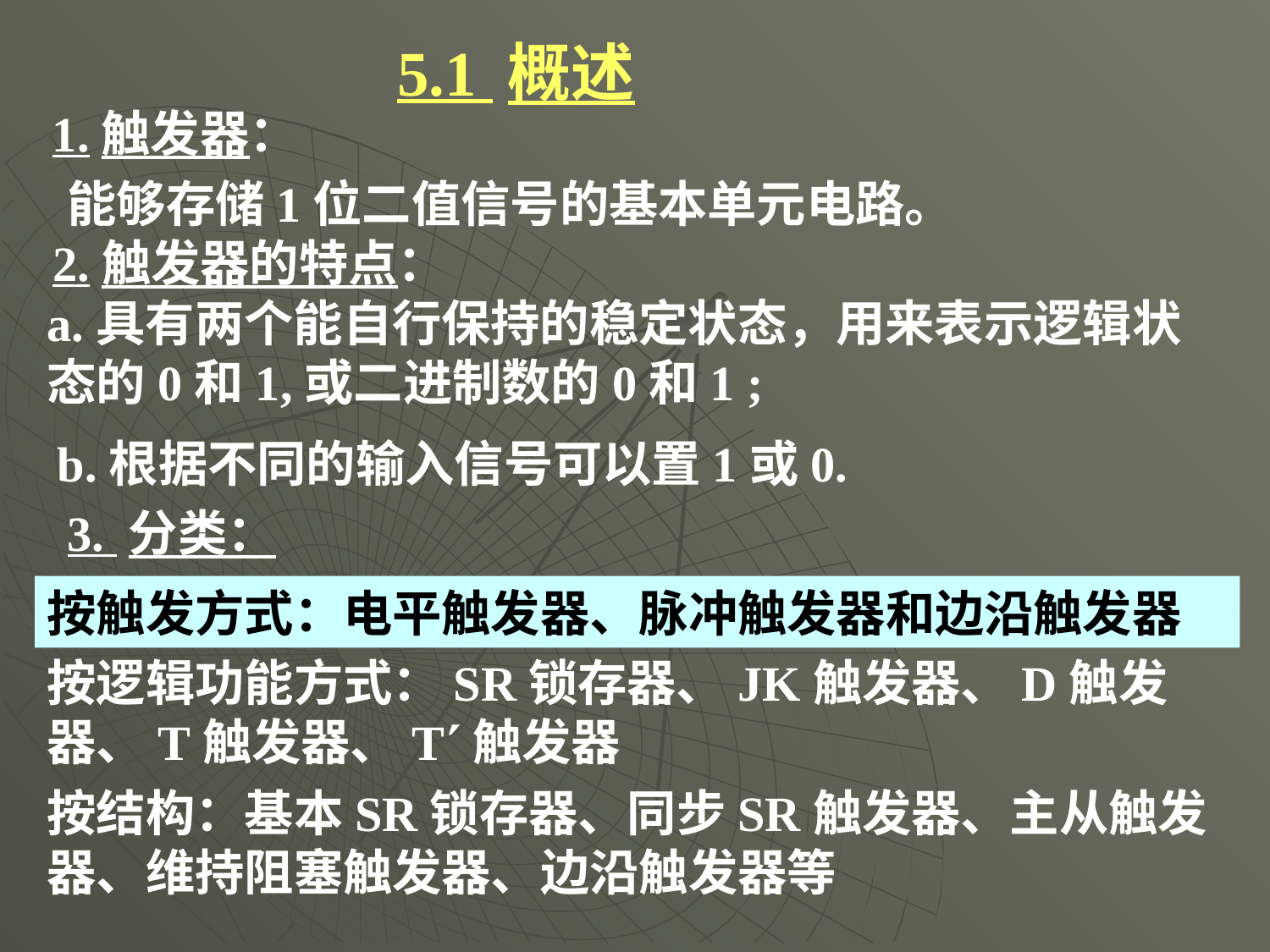

5.1 概述
1.触发器：
能够存储1位二值信号的基本单元电路。
2.触发器的特点：
a.具有两个能自行保持的稳定状态，用来表示逻辑状态的0和1,或二进制数的0和1 ;
b.根据不同的输入信号可以置1或0.
3. 分类：
按触发方式：电平触发器、脉冲触发器和边沿触发器
按逻辑功能方式：SR锁存器、JK触发器、D触发器、T触发器、T′触发器
按结构：基本SR锁存器、同步SR触发器、主从触发器、维持阻塞触发器、边沿触发器等